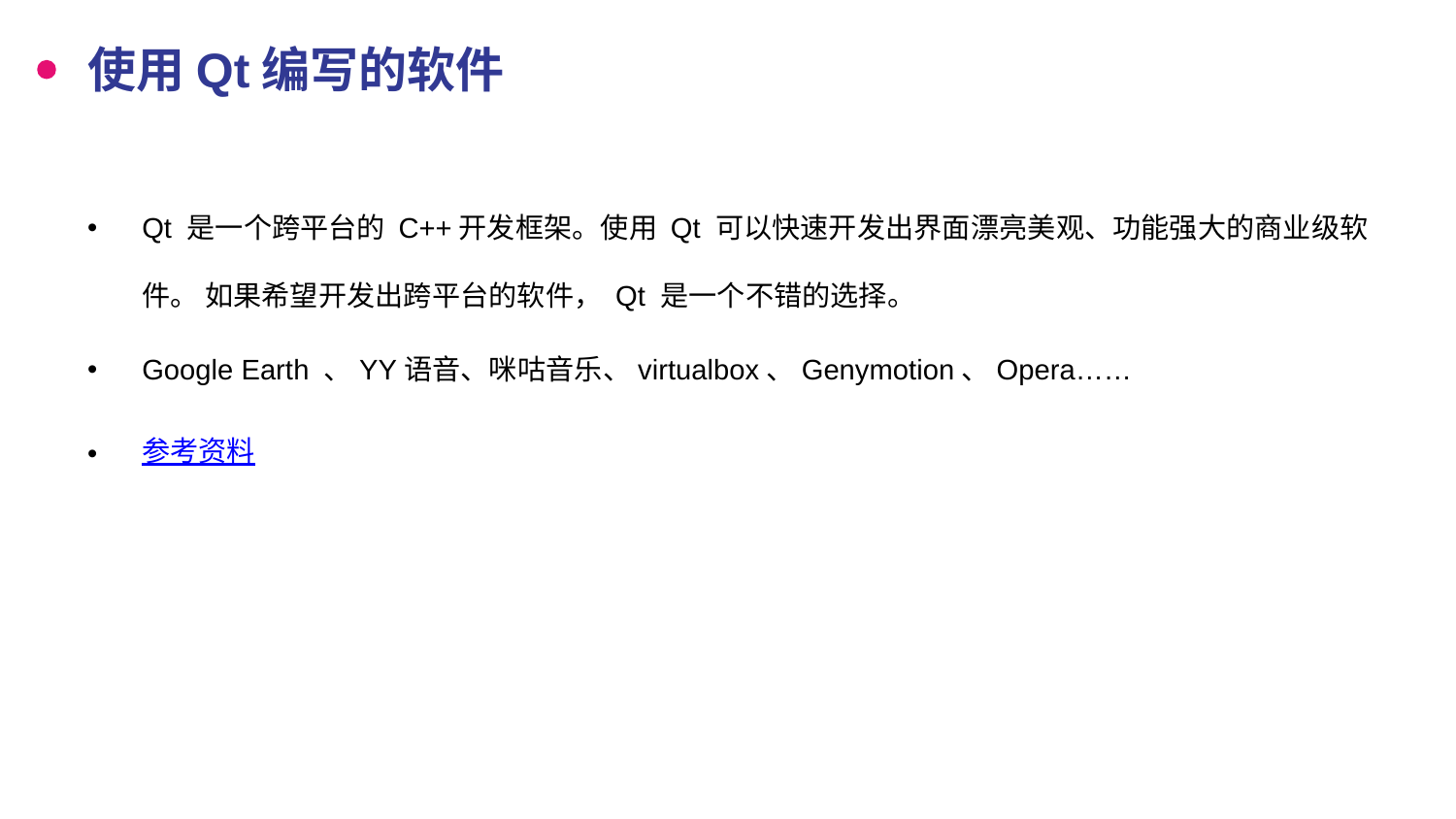

# 使用Qt编写的软件
Qt 是一个跨平台的 C++开发框架。使用 Qt 可以快速开发出界面漂亮美观、功能强大的商业级软件。 如果希望开发出跨平台的软件， Qt 是一个不错的选择。
Google Earth 、YY语音、咪咕音乐、virtualbox、Genymotion、Opera……
参考资料